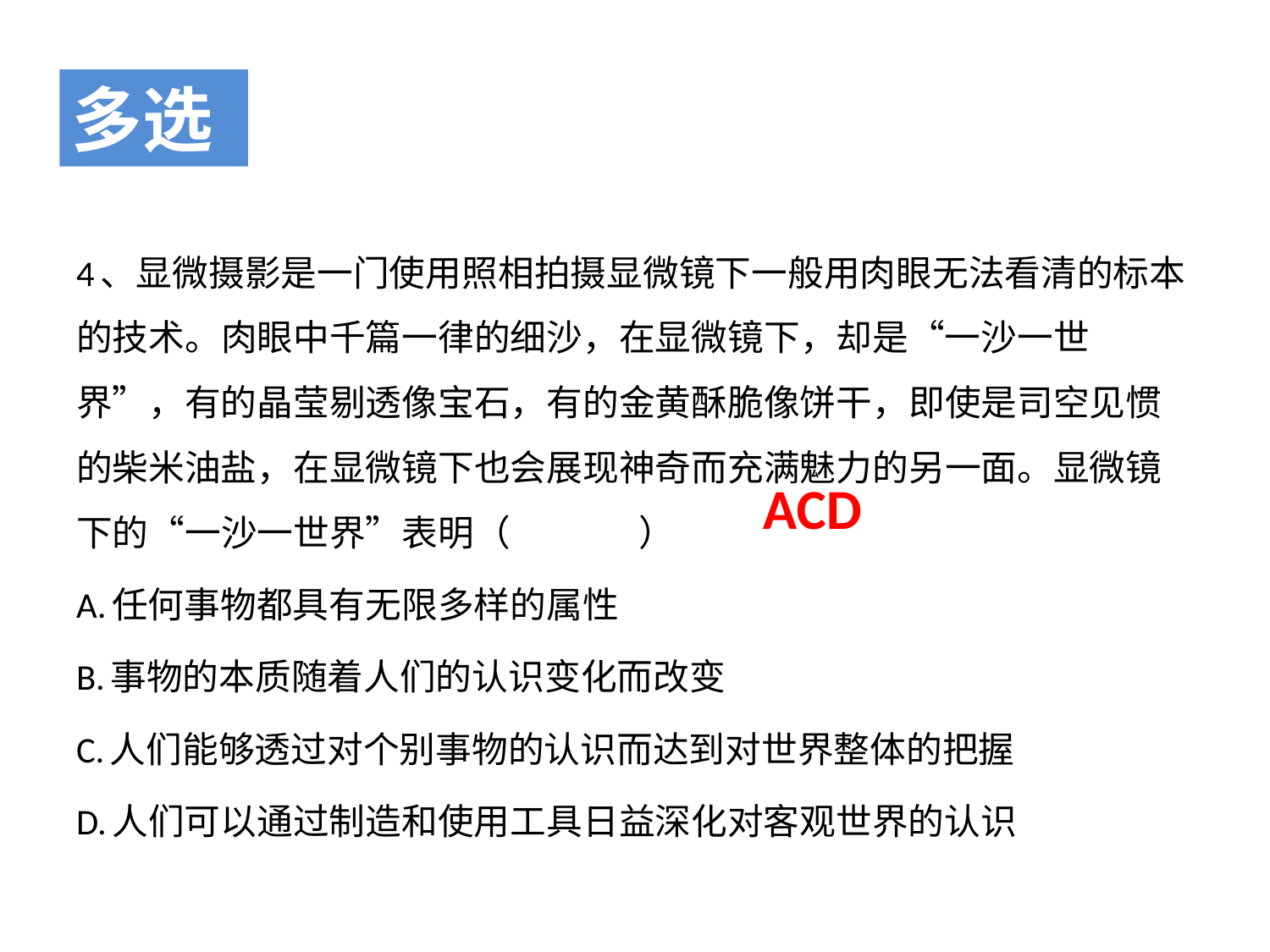

4、显微摄影是一门使用照相拍摄显微镜下一般用肉眼无法看清的标本的技术。肉眼中千篇一律的细沙，在显微镜下，却是“一沙一世界”，有的晶莹剔透像宝石，有的金黄酥脆像饼干，即使是司空见惯的柴米油盐，在显微镜下也会展现神奇而充满魅力的另一面。显微镜下的“一沙一世界”表明（                ）
A.任何事物都具有无限多样的属性
B.事物的本质随着人们的认识变化而改变
C.人们能够透过对个别事物的认识而达到对世界整体的把握
D.人们可以通过制造和使用工具日益深化对客观世界的认识

多选
   ACD